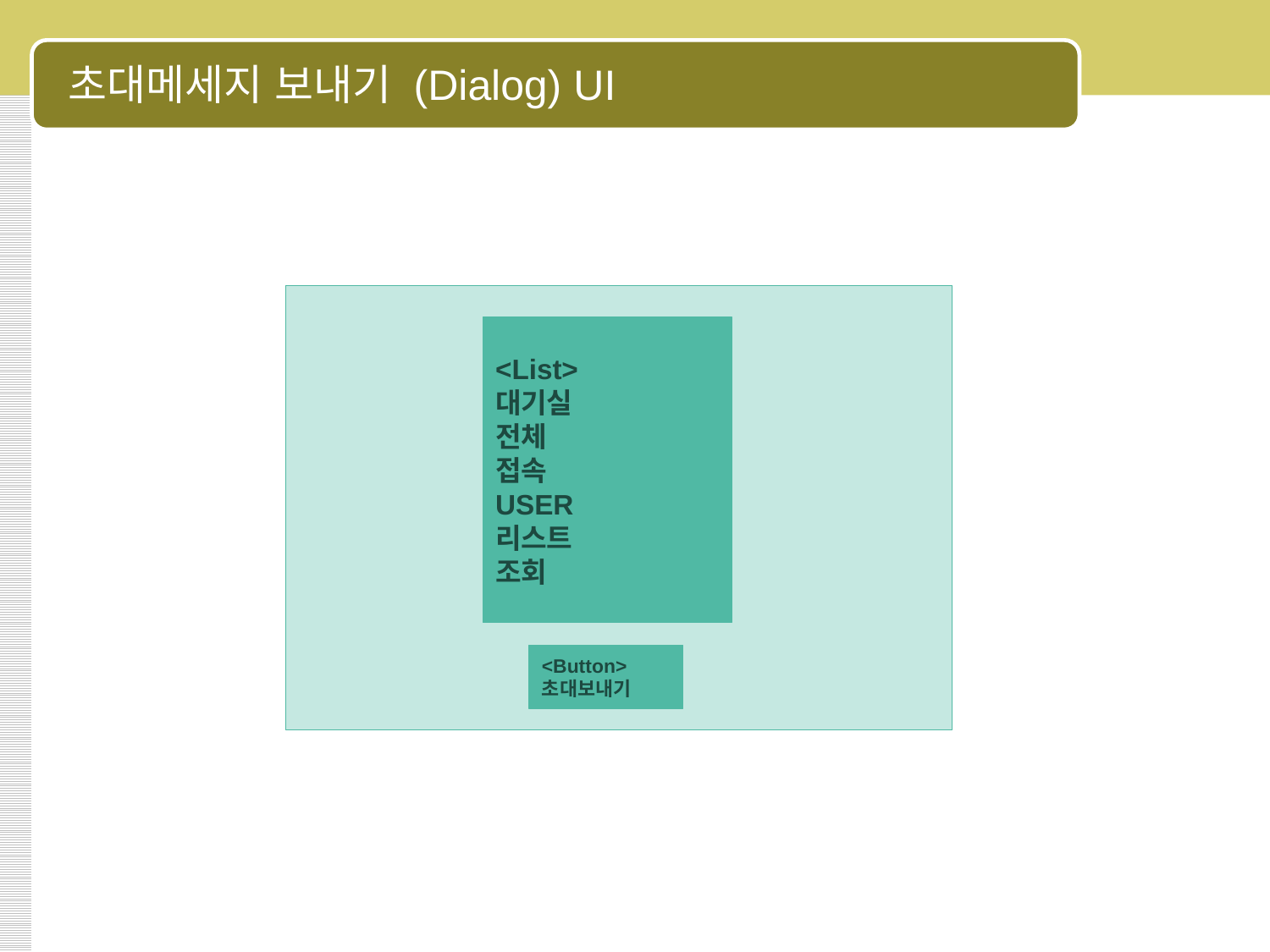

# 초대메세지 보내기 (Dialog) UI

<List>
대기실
전체
접속
USER
리스트
조회
<Button>
초대보내기